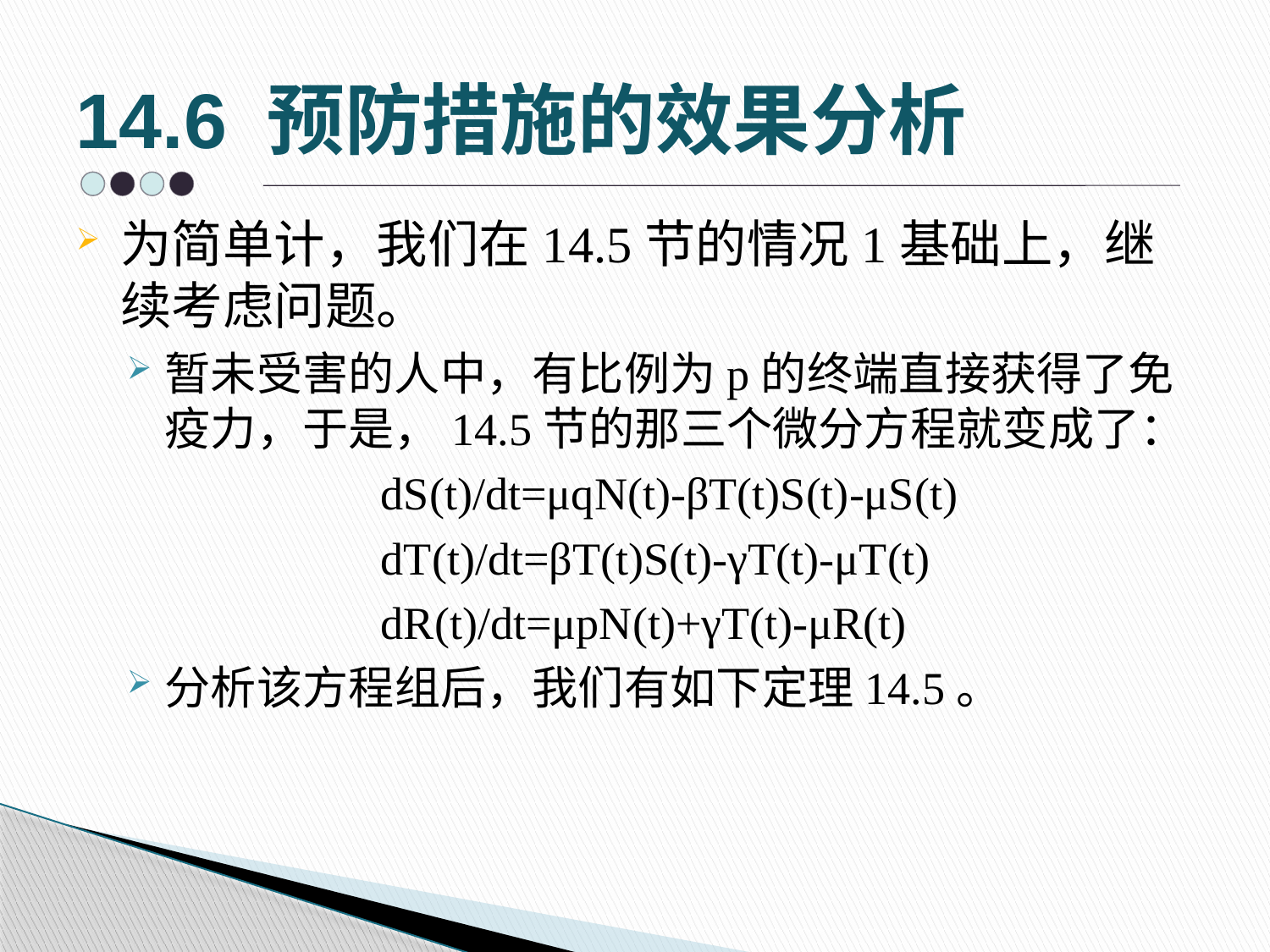

# 14.6 预防措施的效果分析

为简单计，我们在14.5节的情况1基础上，继续考虑问题。
暂未受害的人中，有比例为p的终端直接获得了免疫力，于是，14.5节的那三个微分方程就变成了：
		dS(t)/dt=μqN(t)-βT(t)S(t)-μS(t)
		dT(t)/dt=βT(t)S(t)-γT(t)-μT(t)
		dR(t)/dt=μpN(t)+γT(t)-μR(t)
分析该方程组后，我们有如下定理14.5。